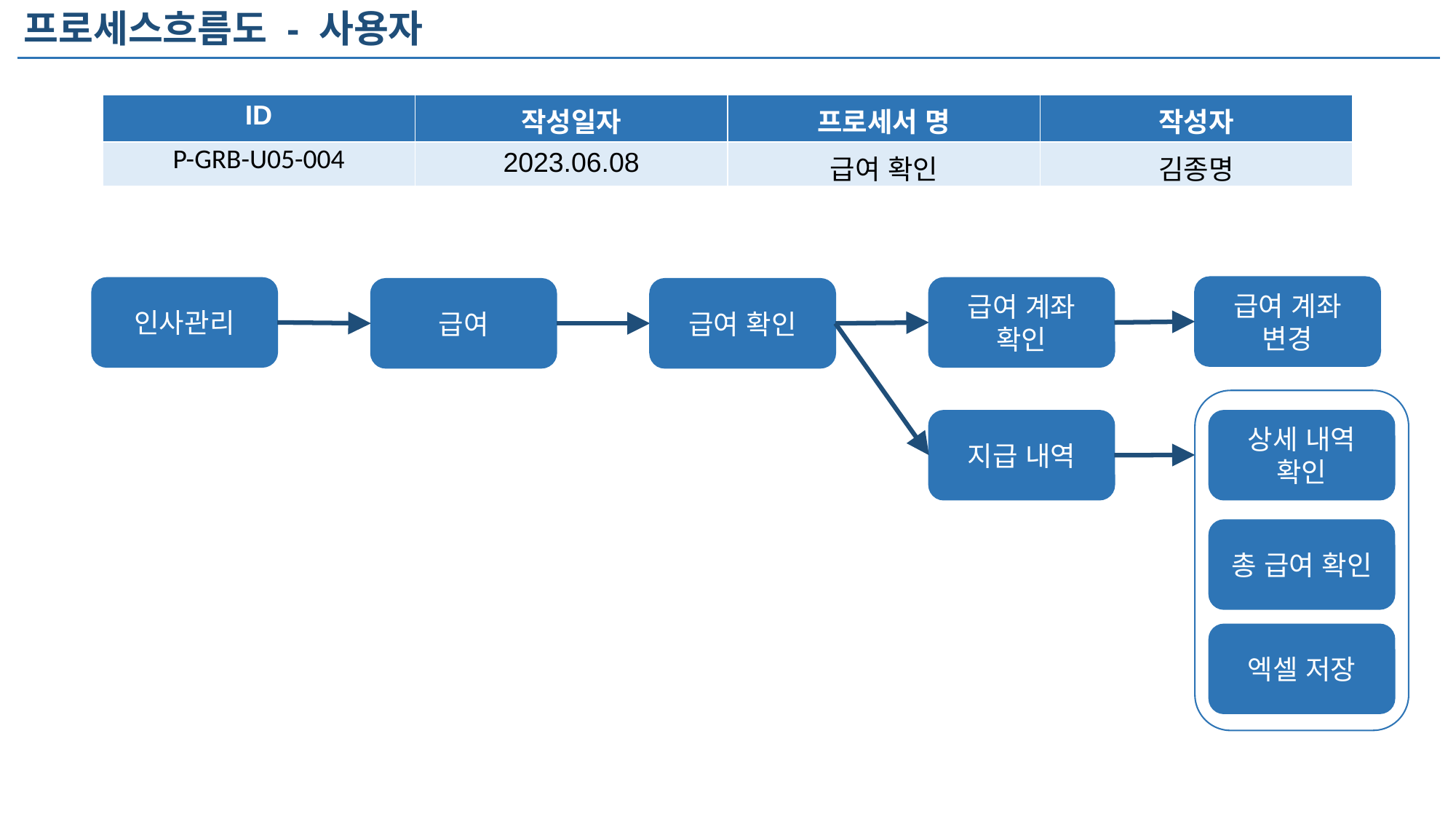

프로세스흐름도 - 사용자
| ID | 작성일자 | 프로세서 명 | 작성자 |
| --- | --- | --- | --- |
| P-GRB-U05-004 | 2023.06.08 | 급여 확인 | 김종명 |
급여 계좌 변경
인사관리
급여 계좌 확인
급여
급여 확인

지급 내역
상세 내역 확인
총 급여 확인
엑셀 저장